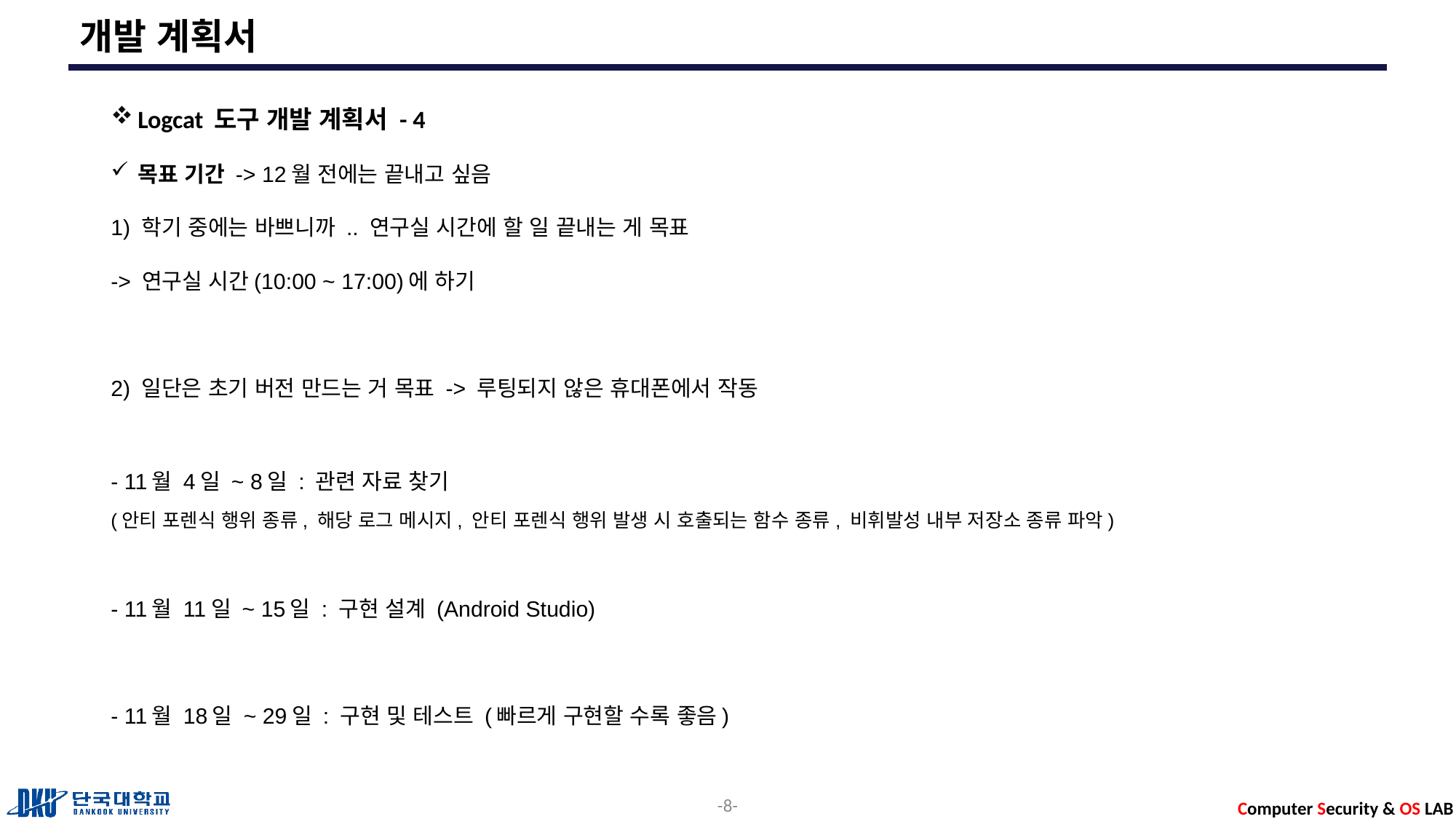

# 개발 계획서
Logcat 도구 개발 계획서 - 4
목표 기간 -> 12월 전에는 끝내고 싶음
1) 학기 중에는 바쁘니까 .. 연구실 시간에 할 일 끝내는 게 목표
-> 연구실 시간(10:00 ~ 17:00)에 하기

2) 일단은 초기 버전 만드는 거 목표 -> 루팅되지 않은 휴대폰에서 작동

- 11월 4일 ~ 8일 : 관련 자료 찾기
(안티 포렌식 행위 종류, 해당 로그 메시지, 안티 포렌식 행위 발생 시 호출되는 함수 종류, 비휘발성 내부 저장소 종류 파악)

- 11월 11일 ~ 15일 : 구현 설계 (Android Studio)

- 11월 18일 ~ 29일 : 구현 및 테스트 (빠르게 구현할 수록 좋음)
8